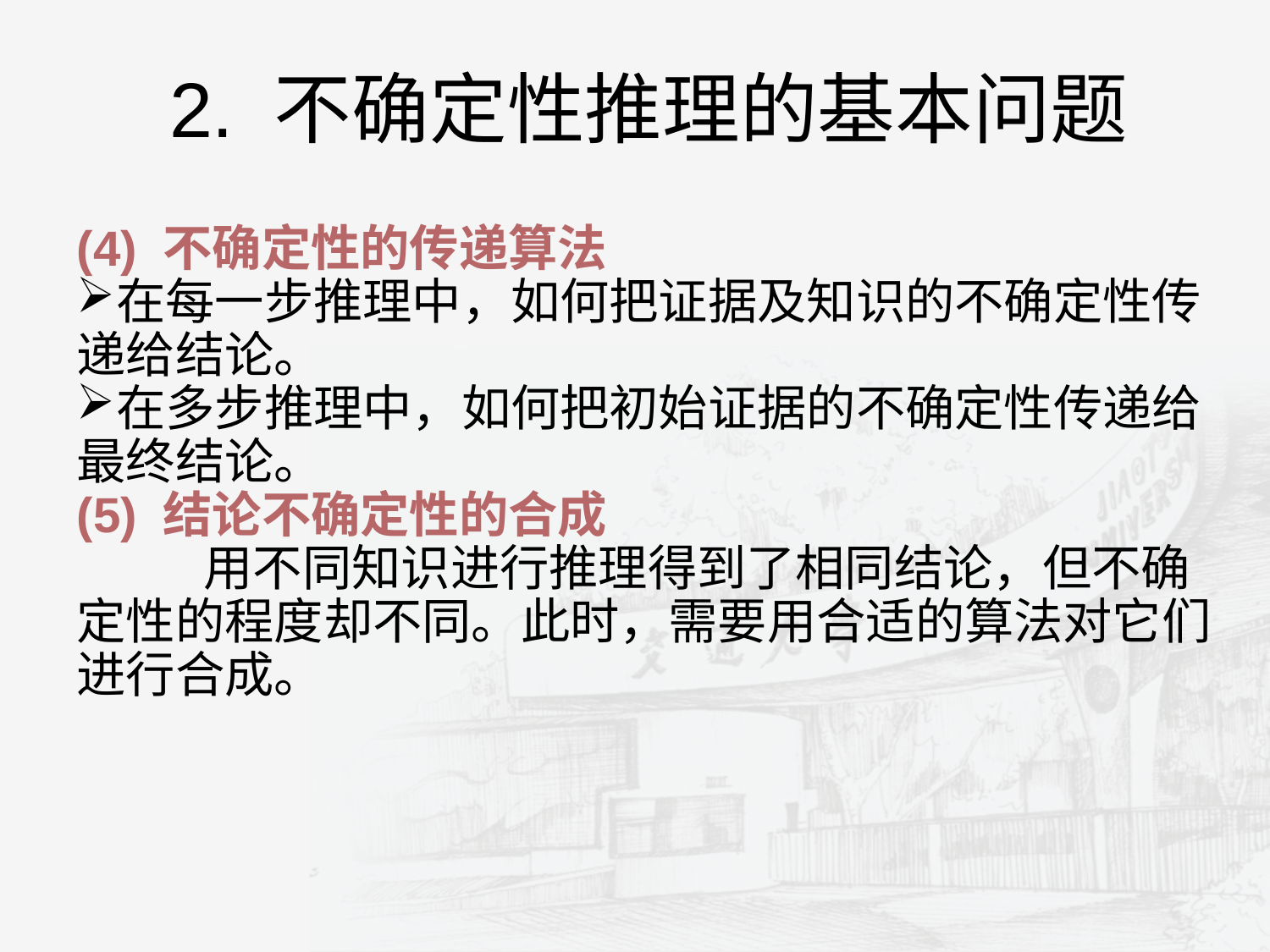

2. 不确定性推理的基本问题
(4) 不确定性的传递算法
在每一步推理中，如何把证据及知识的不确定性传递给结论。
在多步推理中，如何把初始证据的不确定性传递给最终结论。
(5) 结论不确定性的合成
	用不同知识进行推理得到了相同结论，但不确定性的程度却不同。此时，需要用合适的算法对它们进行合成。
8